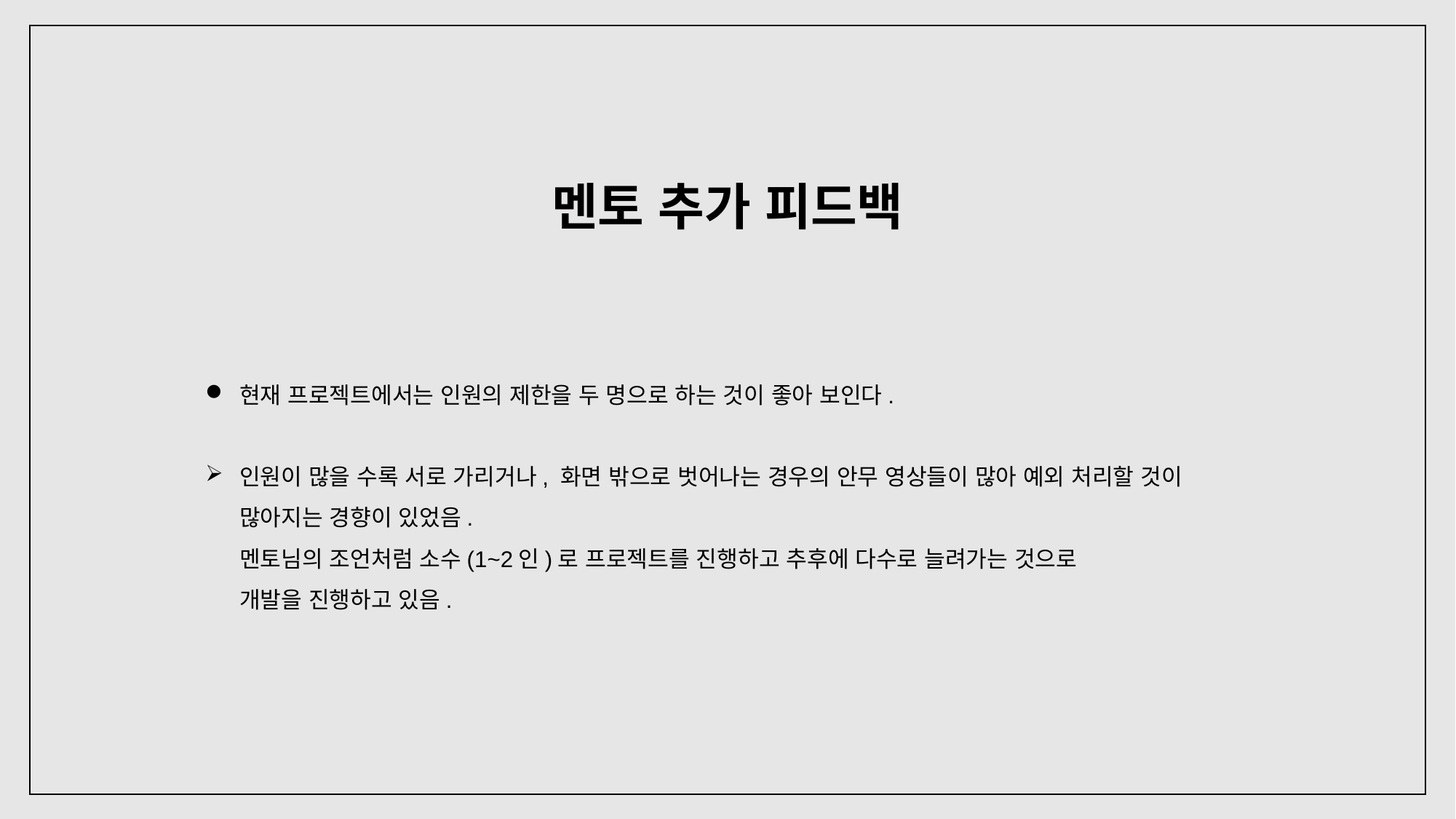

멘토 추가 피드백
현재 프로젝트에서는 인원의 제한을 두 명으로 하는 것이 좋아 보인다.

인원이 많을 수록 서로 가리거나, 화면 밖으로 벗어나는 경우의 안무 영상들이 많아 예외 처리할 것이
많아지는 경향이 있었음.
멘토님의 조언처럼 소수(1~2인)로 프로젝트를 진행하고 추후에 다수로 늘려가는 것으로
개발을 진행하고 있음.